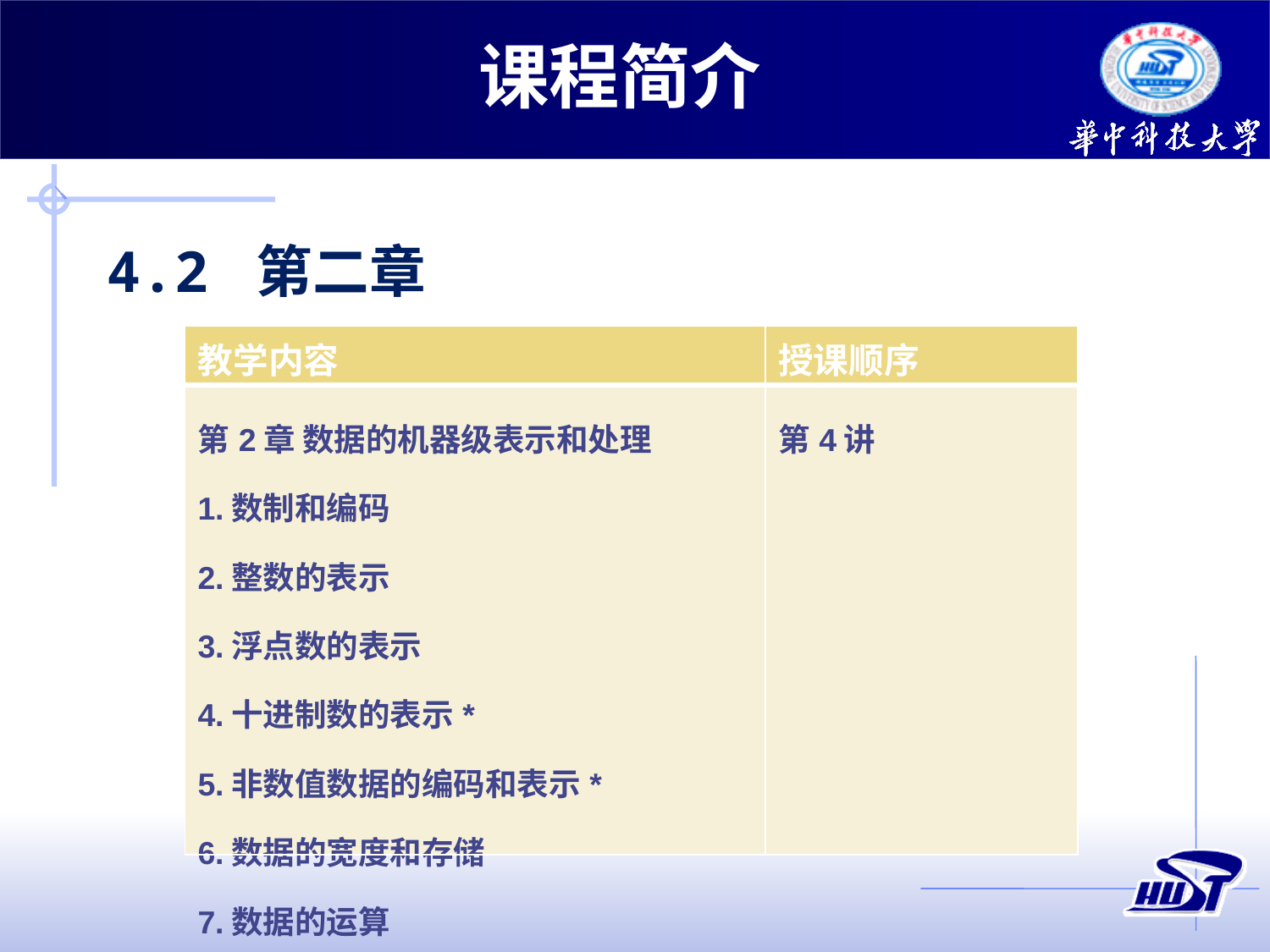

课程简介
4.2 第二章

| 教学内容 | 授课顺序 |
| --- | --- |
| 第2章 数据的机器级表示和处理 1.数制和编码 2.整数的表示 3.浮点数的表示 4.十进制数的表示\* 5.非数值数据的编码和表示\* 6.数据的宽度和存储 7.数据的运算 | 第4讲 |